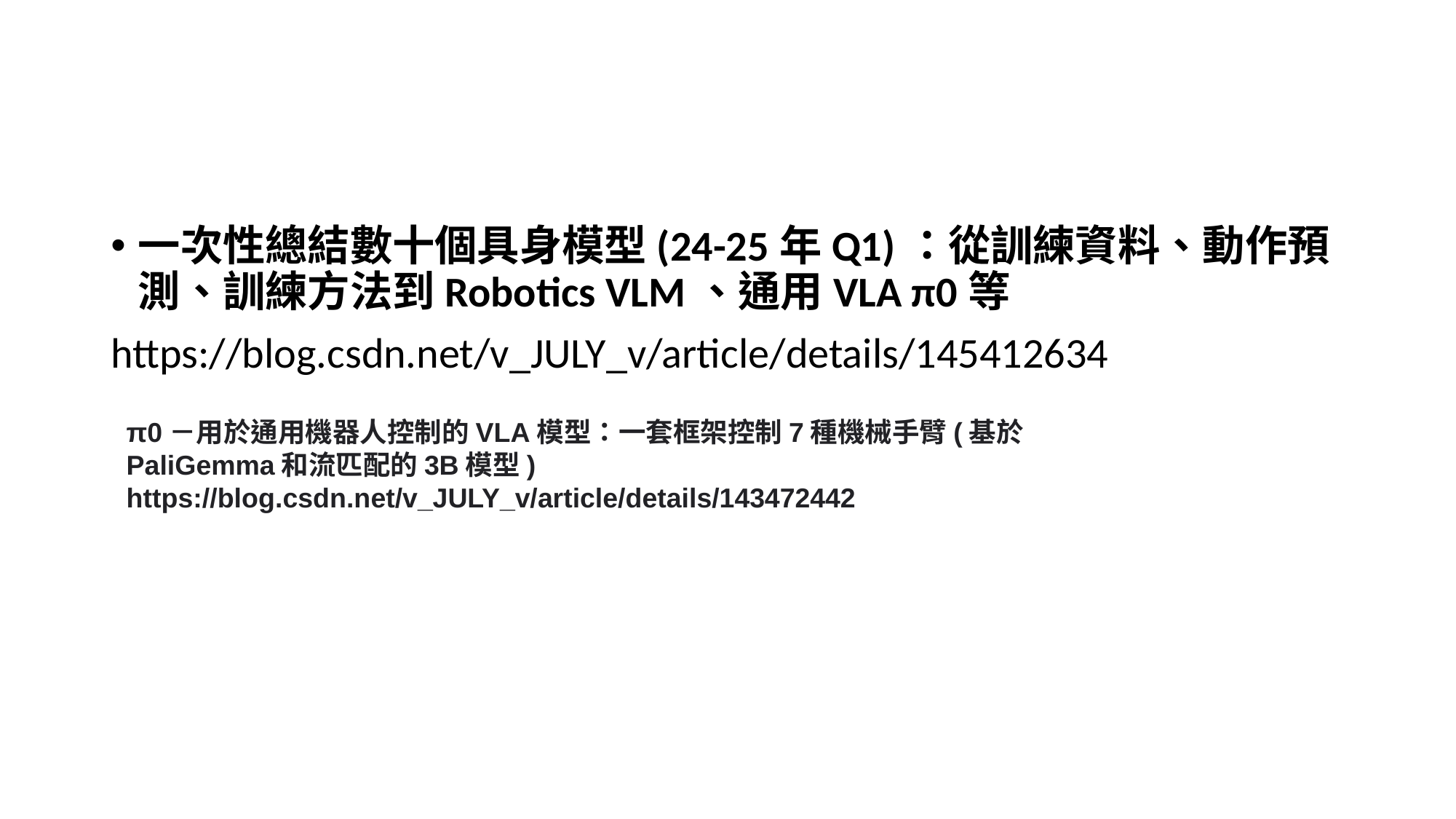

#
一次性總結數十個具身模型(24-25年Q1)：從訓練資料、動作預測、訓練方法到Robotics VLM、通用VLA π0等
https://blog.csdn.net/v_JULY_v/article/details/145412634
π0－用於通用機器人控制的VLA模型：一套框架控制7種機械手臂(基於PaliGemma和流匹配的3B模型)
https://blog.csdn.net/v_JULY_v/article/details/143472442